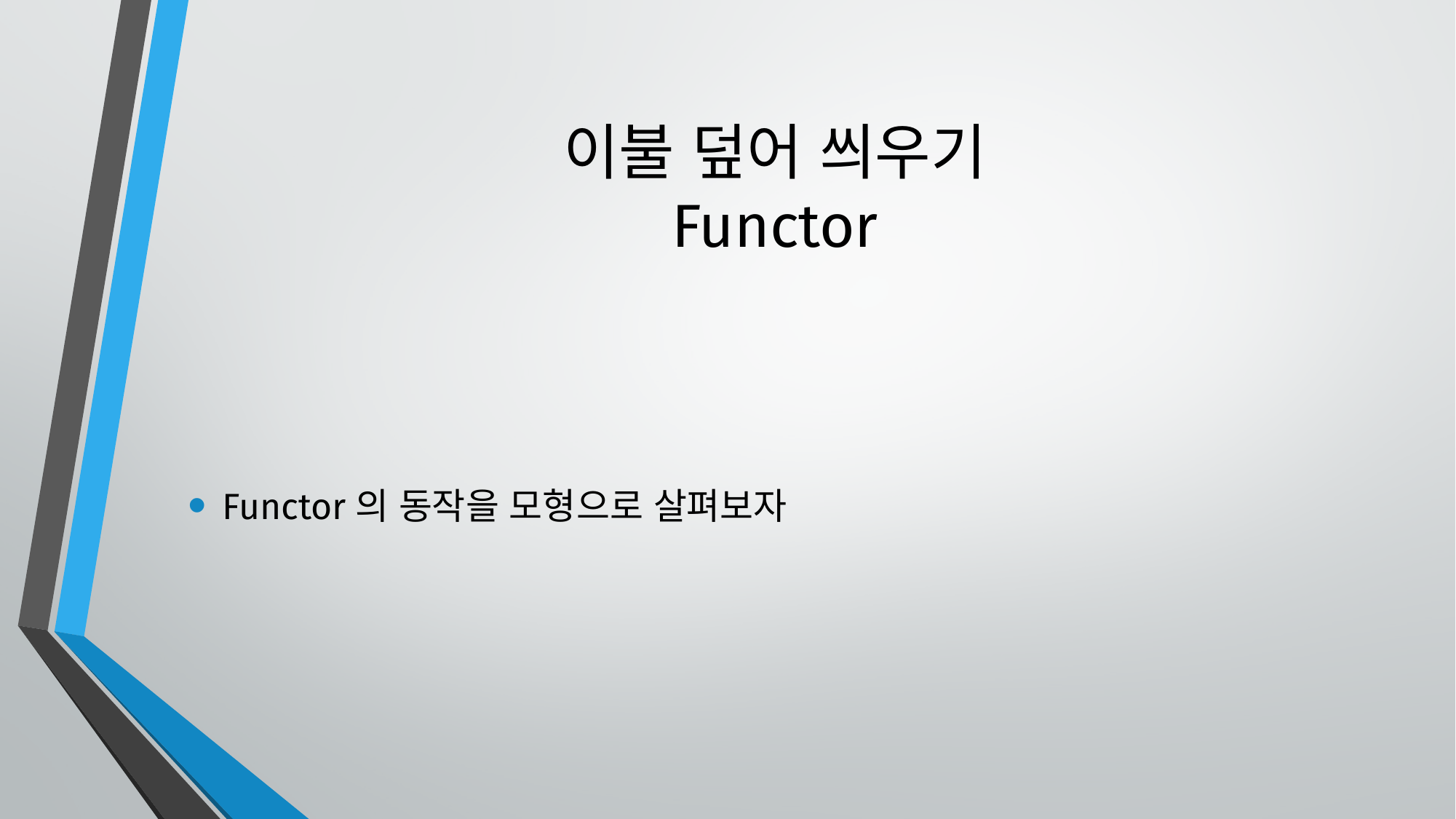

# 이불 덮어 씌우기 Functor
Functor의 동작을 모형으로 살펴보자